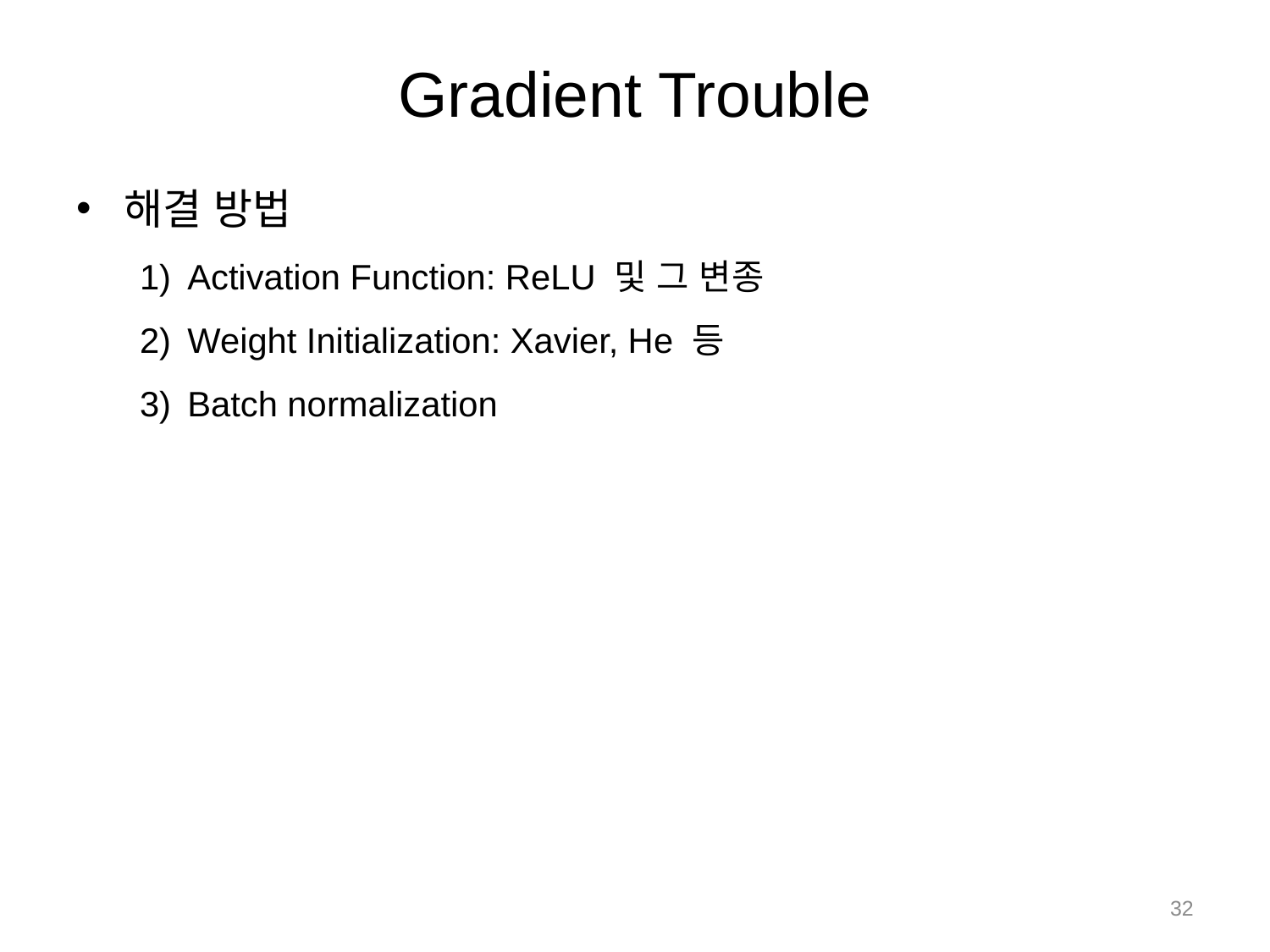

# Gradient Trouble
해결 방법
Activation Function: ReLU 및 그 변종
Weight Initialization: Xavier, He 등
Batch normalization
32